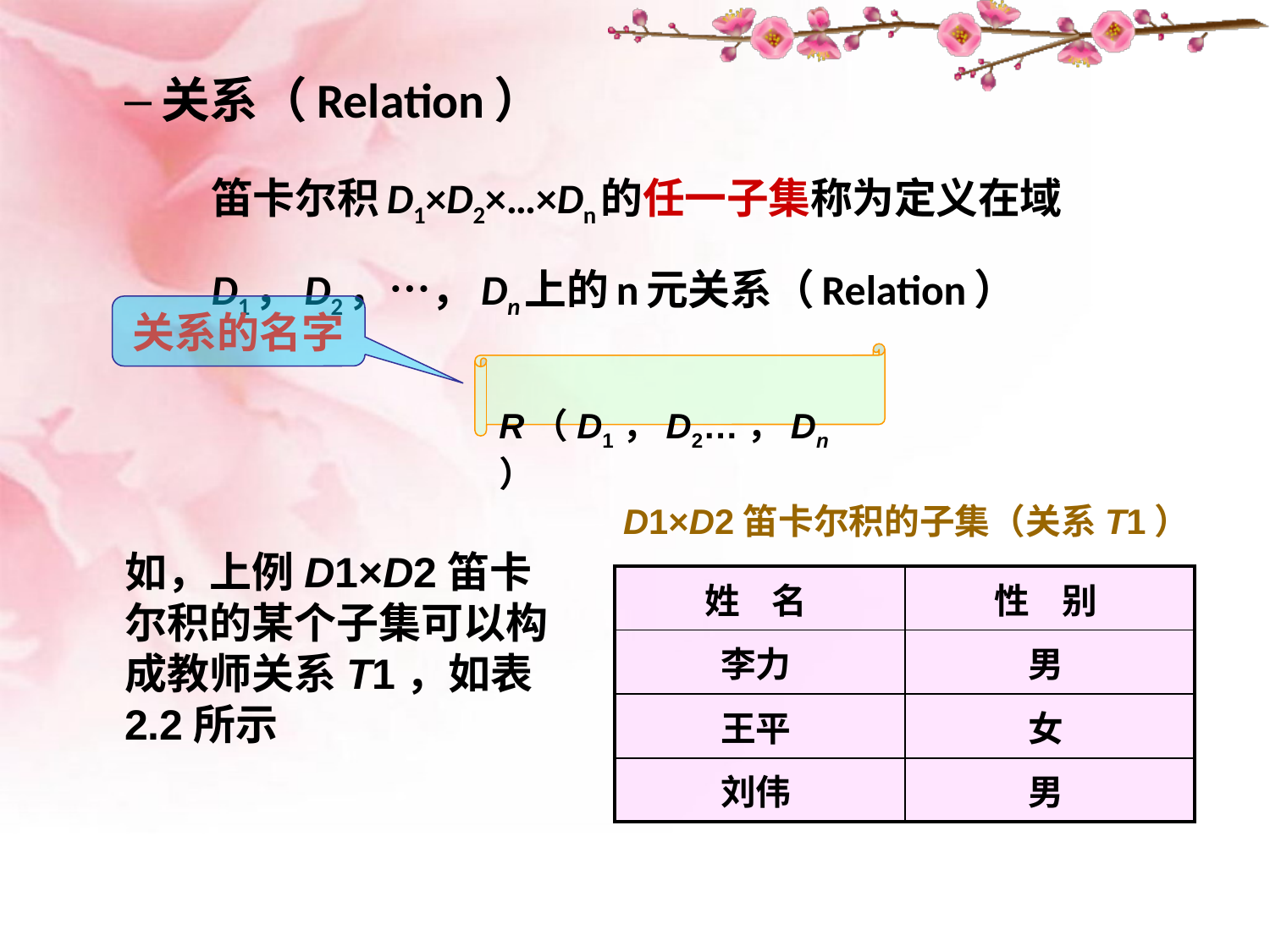

关系（Relation）
	笛卡尔积D1×D2×…×Dn的任一子集称为定义在域D1，D2，…，Dn上的n元关系（Relation）

关系的名字

 R（D1，D2…，Dn）
D1×D2笛卡尔积的子集（关系T1）
如，上例D1×D2笛卡尔积的某个子集可以构成教师关系T1，如表2.2所示
| 姓 名 | 性 别 |
| --- | --- |
| 李力 | 男 |
| 王平 | 女 |
| 刘伟 | 男 |